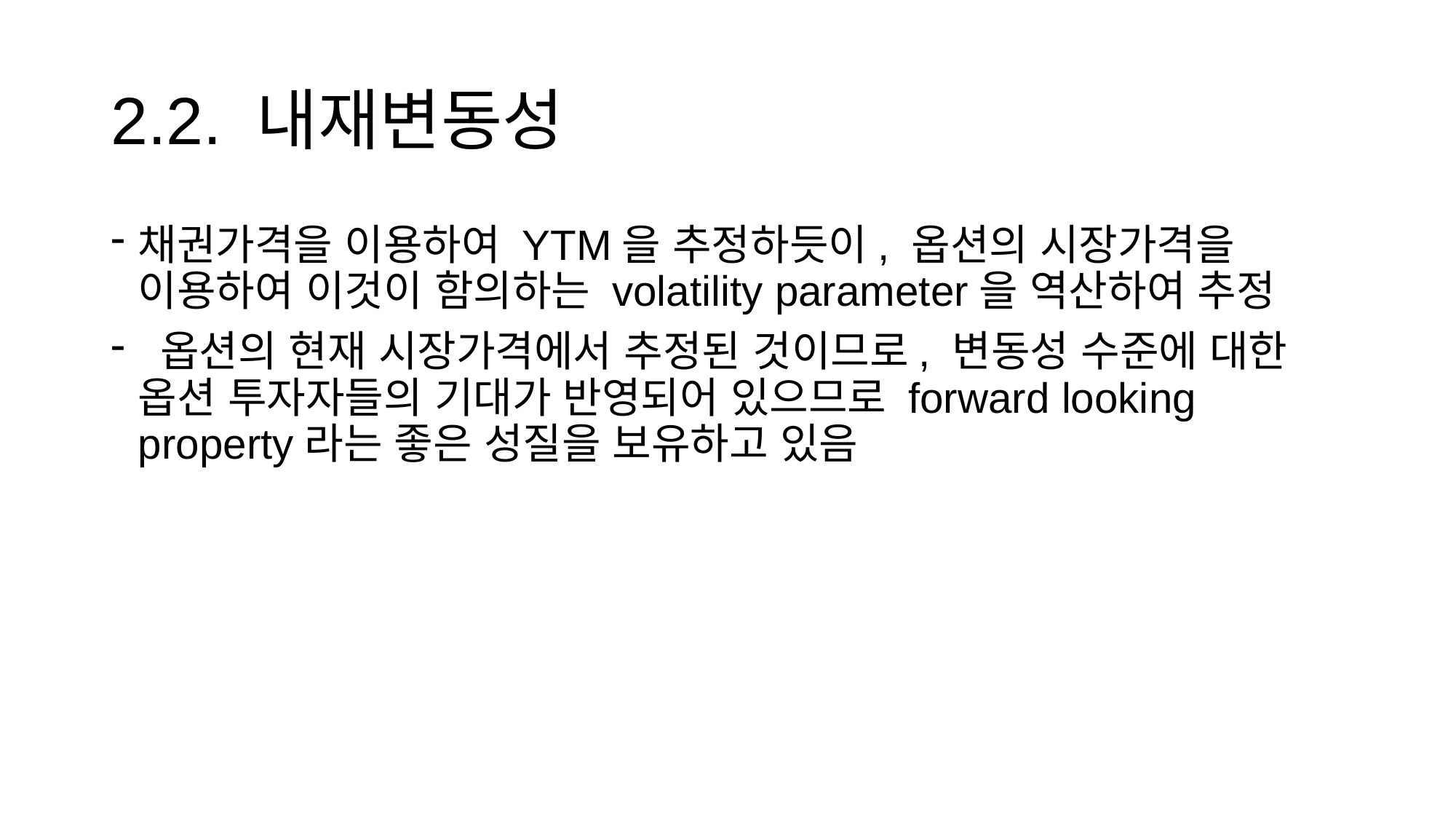

# 2.2. 내재변동성
채권가격을 이용하여 YTM을 추정하듯이, 옵션의 시장가격을 이용하여 이것이 함의하는 volatility parameter을 역산하여 추정
 옵션의 현재 시장가격에서 추정된 것이므로, 변동성 수준에 대한 옵션 투자자들의 기대가 반영되어 있으므로 forward looking property라는 좋은 성질을 보유하고 있음